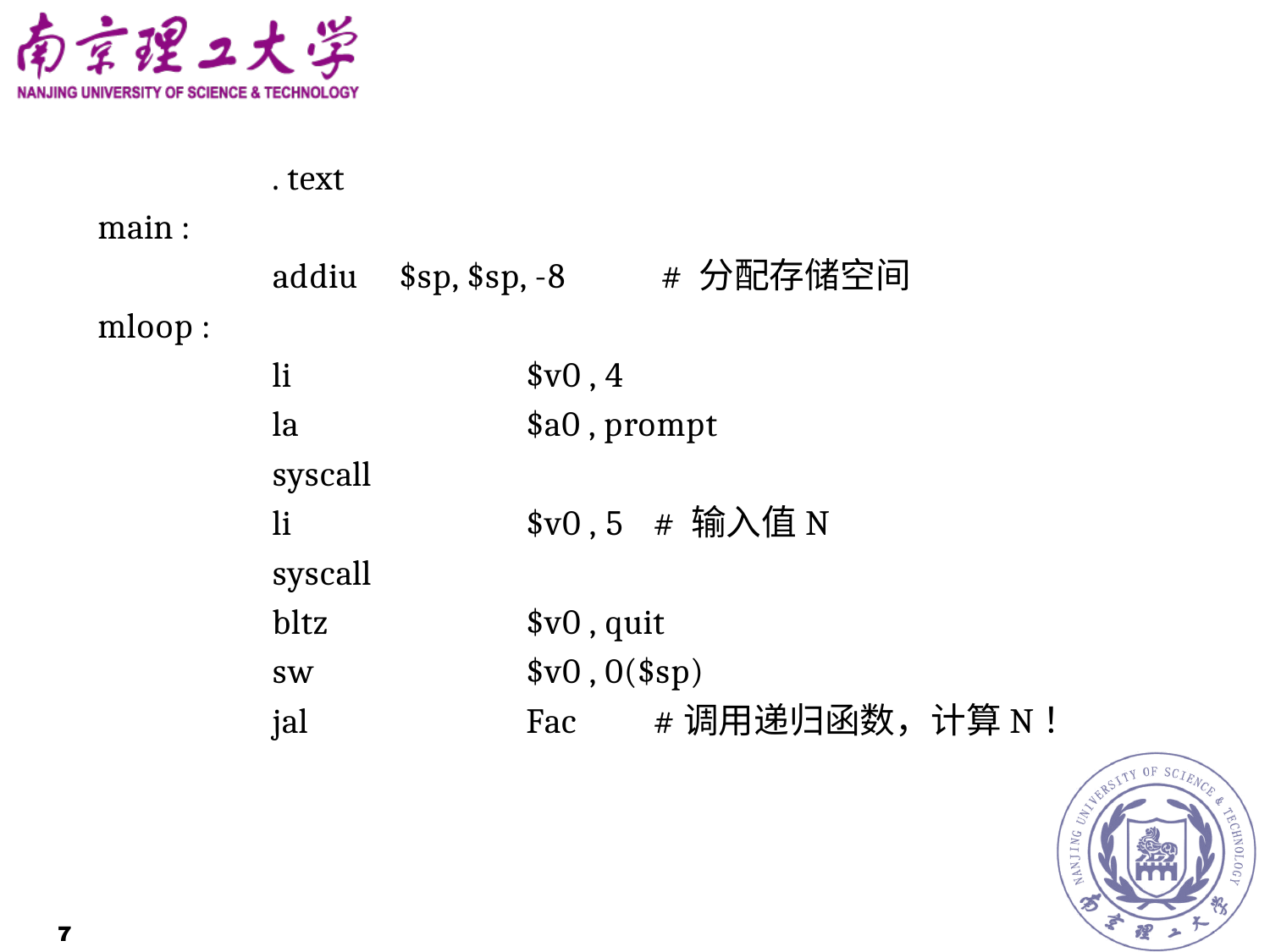

. text
main :
 		addiu	$sp, $sp, -8	 # 分配存储空间
mloop :
 		li		$v0 , 4
 		la		$a0 , prompt
 		syscall
 		li		$v0 , 5	# 输入值N
 		syscall
 		bltz		$v0 , quit
 		sw		$v0 , 0($sp)
 		jal		Fac	#调用递归函数，计算N！
7